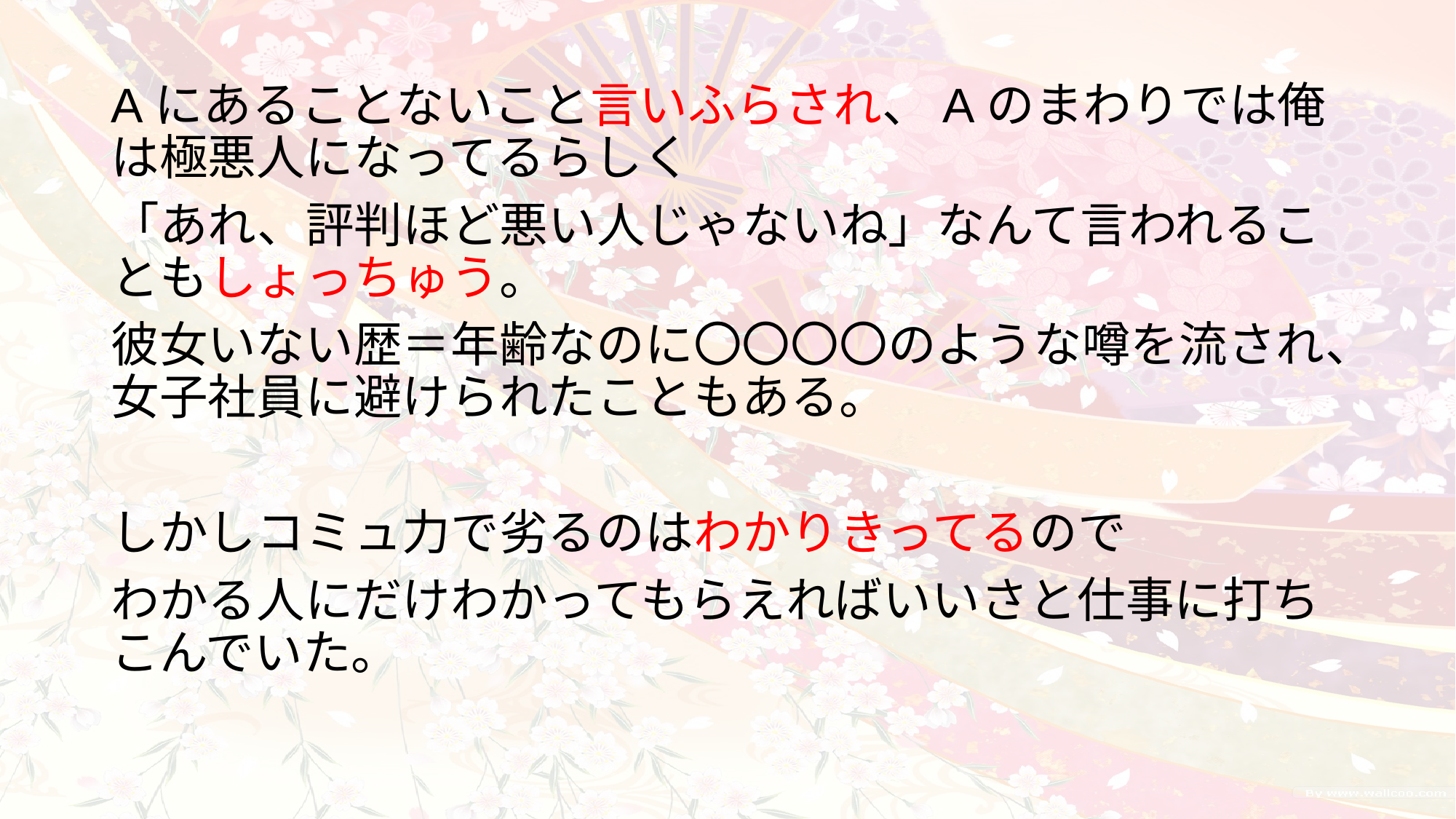

Aにあることないこと言いふらされ、Aのまわりでは俺は極悪人になってるらしく
「あれ、評判ほど悪い人じゃないね」なんて言われることもしょっちゅう。
彼女いない歴＝年齢なのに〇〇〇〇のような噂を流され、女子社員に避けられたこともある。

しかしコミュ力で劣るのはわかりきってるので
わかる人にだけわかってもらえればいいさと仕事に打ちこんでいた。